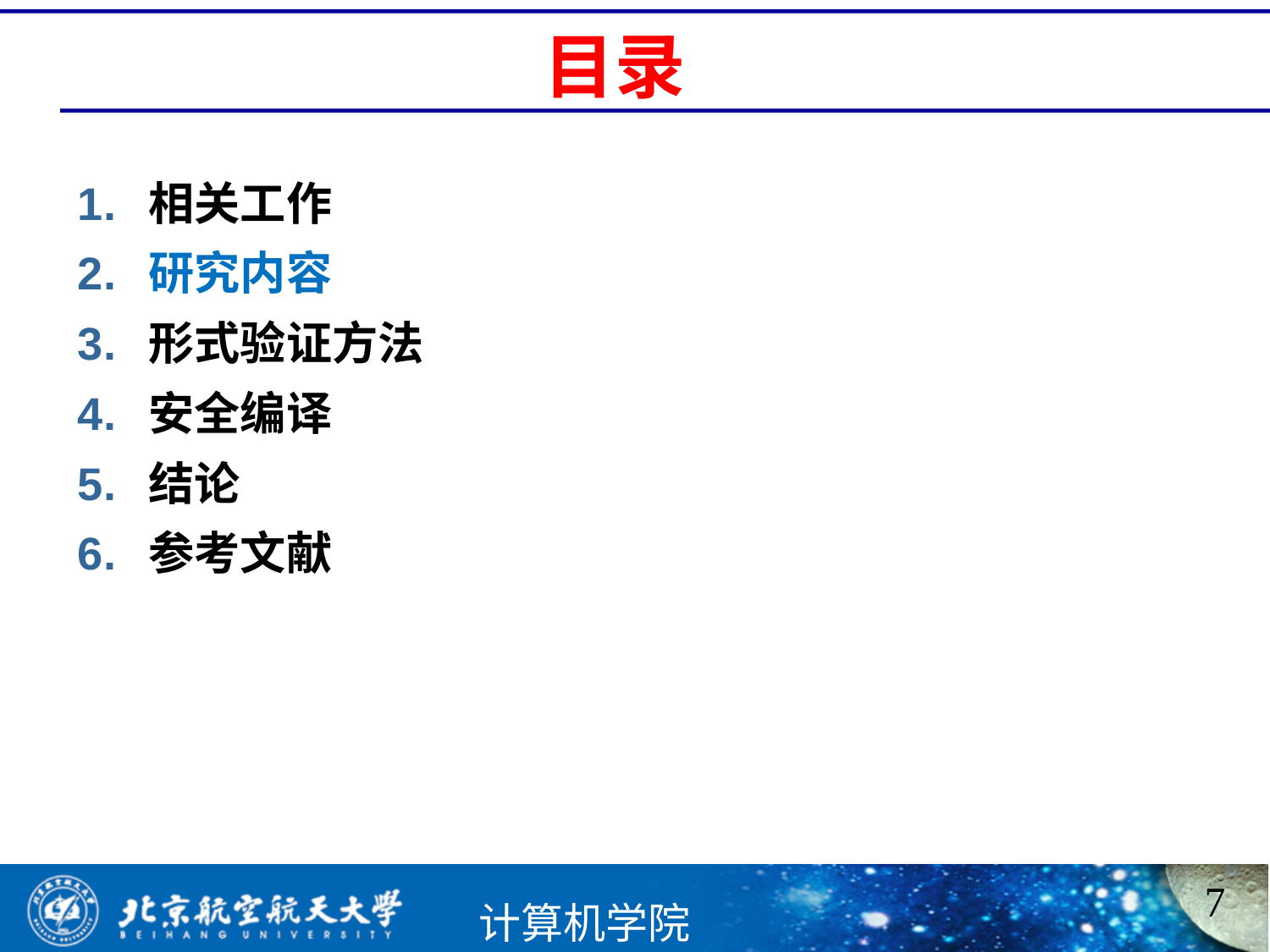

# 目录
相关工作
研究内容
形式验证方法
安全编译
结论
参考文献